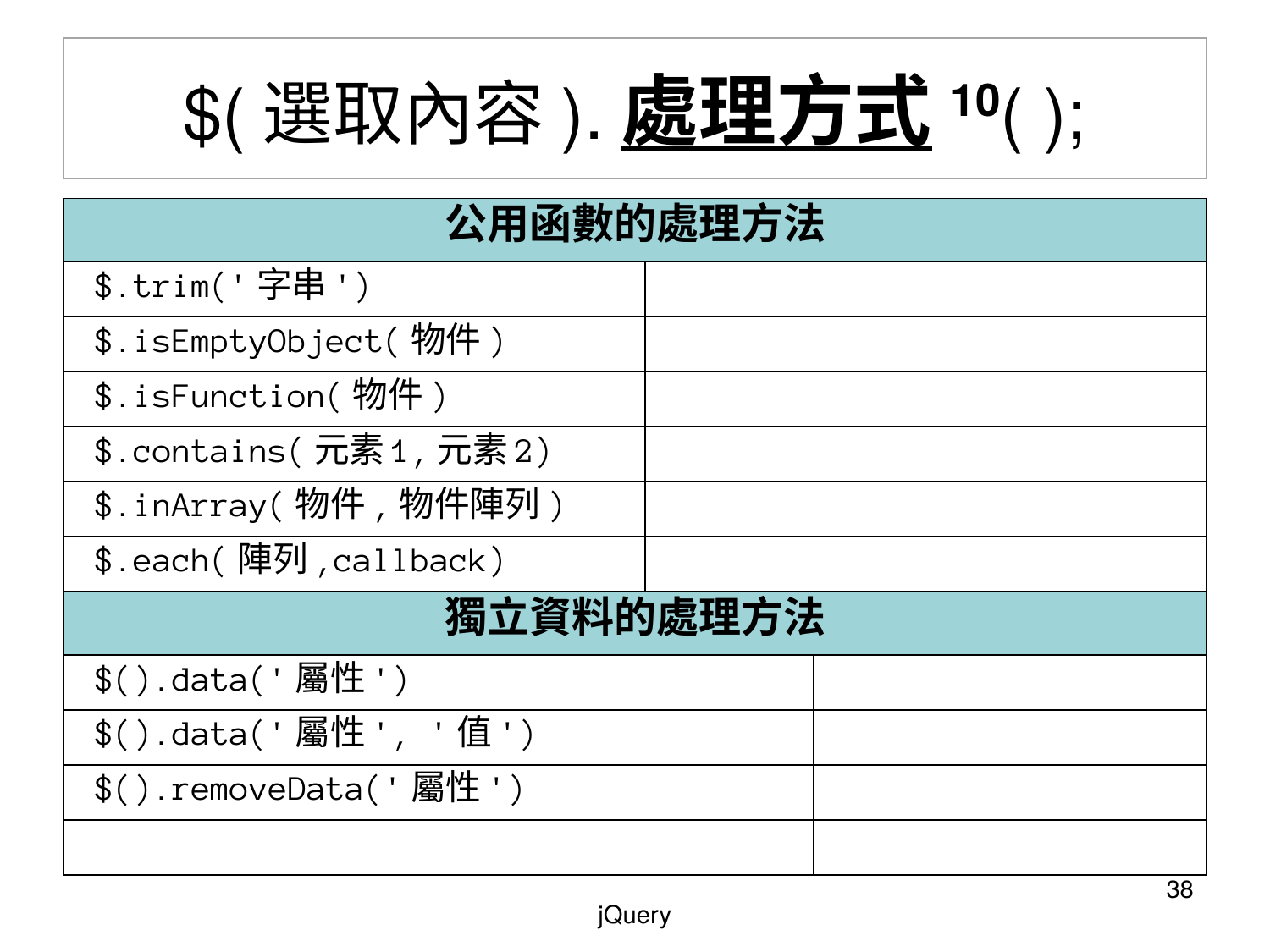

# $(選取內容).處理方式10( );
| 公用函數的處理方法 |  |  |
| --- | --- | --- |
| $.trim('字串') |  |  |
| $.isEmptyObject(物件) |  |  |
| $.isFunction(物件) |  |  |
| $.contains(元素1,元素2) |  |  |
| $.inArray(物件,物件陣列) |  |  |
| $.each(陣列,callback) |  |  |
| 獨立資料的處理方法 |  |  |
| $().data('屬性') |  |  |
| $().data('屬性', '值') |  |  |
| $().removeData('屬性') |  |  |
|  |  |  |
38
jQuery